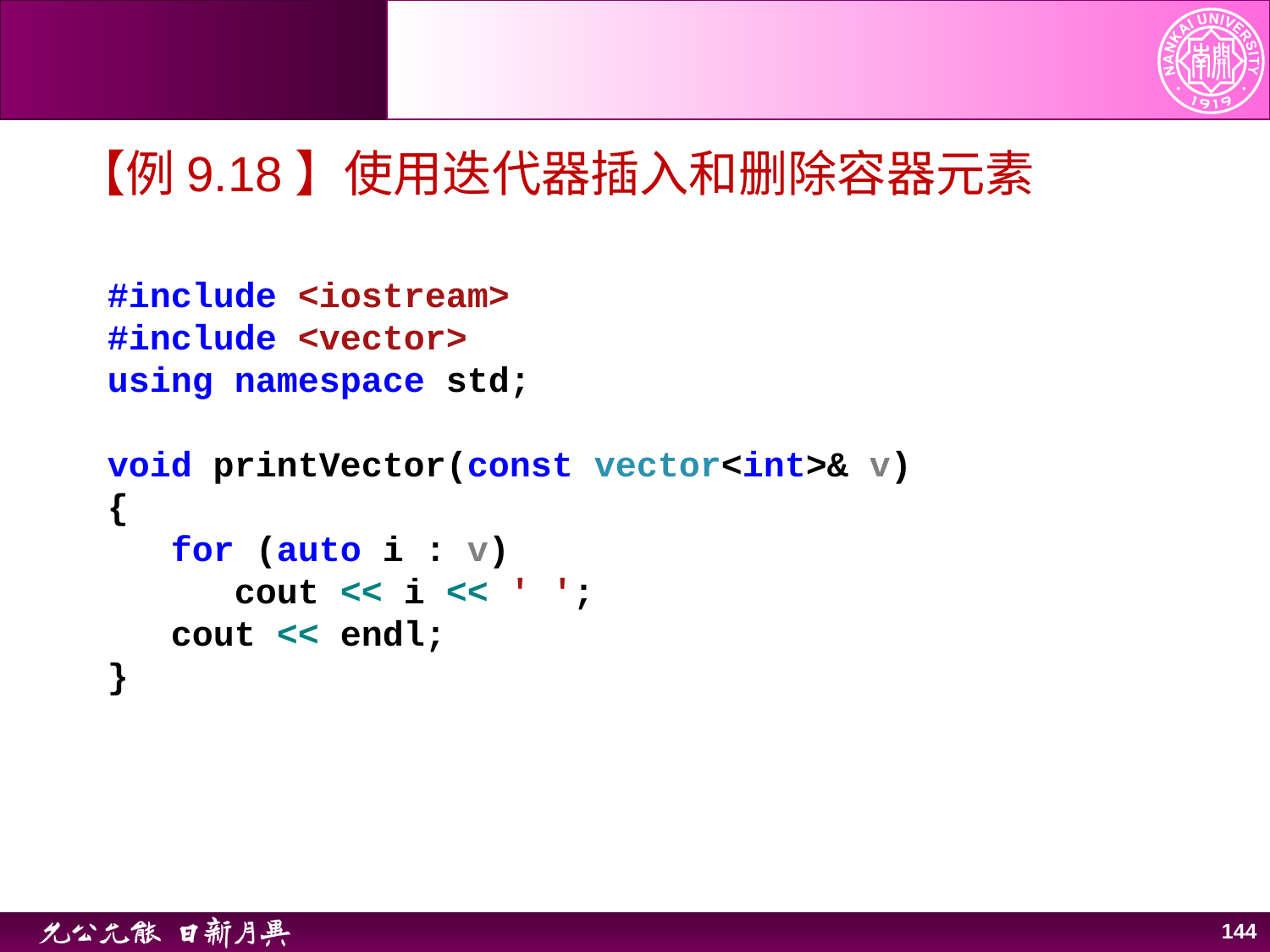

【例9.18】使用迭代器插入和删除容器元素
#include <iostream>
#include <vector>
using namespace std;

void printVector(const vector<int>& v)
{
   for (auto i : v)
      cout << i << ' ';
   cout << endl;
}
144